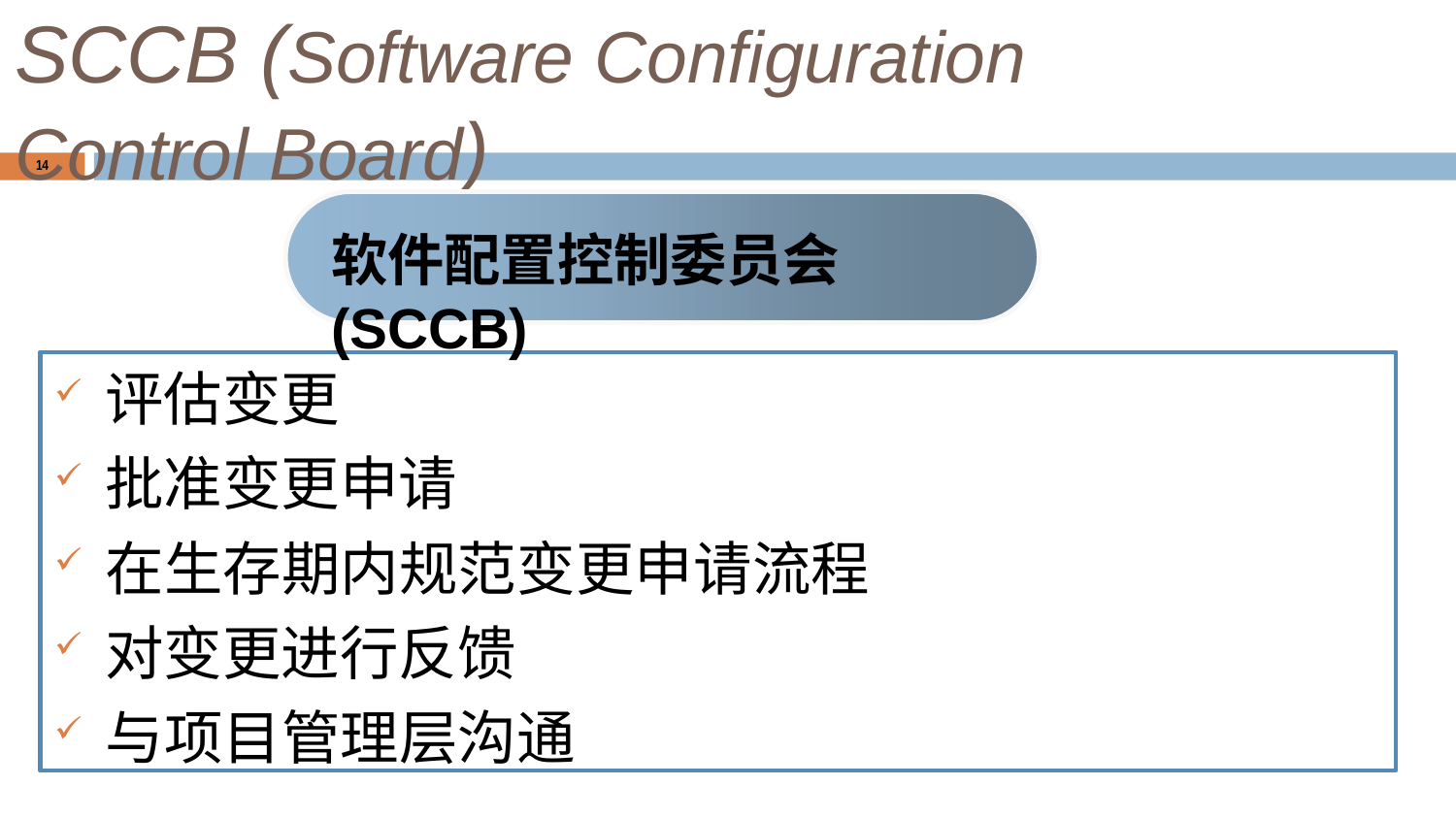

# SCCB (Software Configuration Control Board)
14

软件配置控制委员会(SCCB)

评估变更
批准变更申请
在生存期内规范变更申请流程
对变更进行反馈
与项目管理层沟通